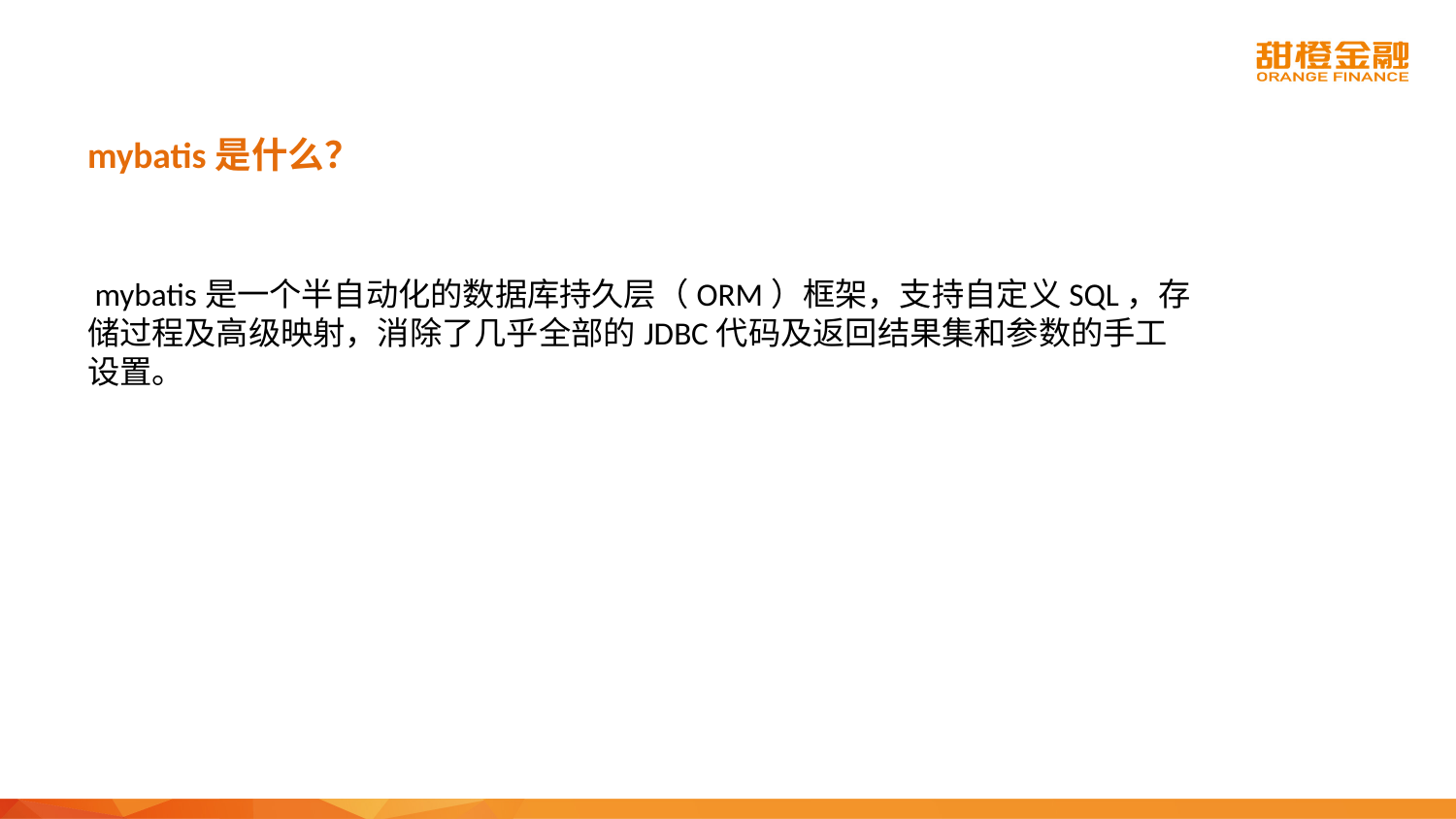

# mybatis是什么？

 mybatis是一个半自动化的数据库持久层（ORM）框架，支持自定义SQL，存储过程及高级映射，消除了几乎全部的JDBC代码及返回结果集和参数的手工设置。